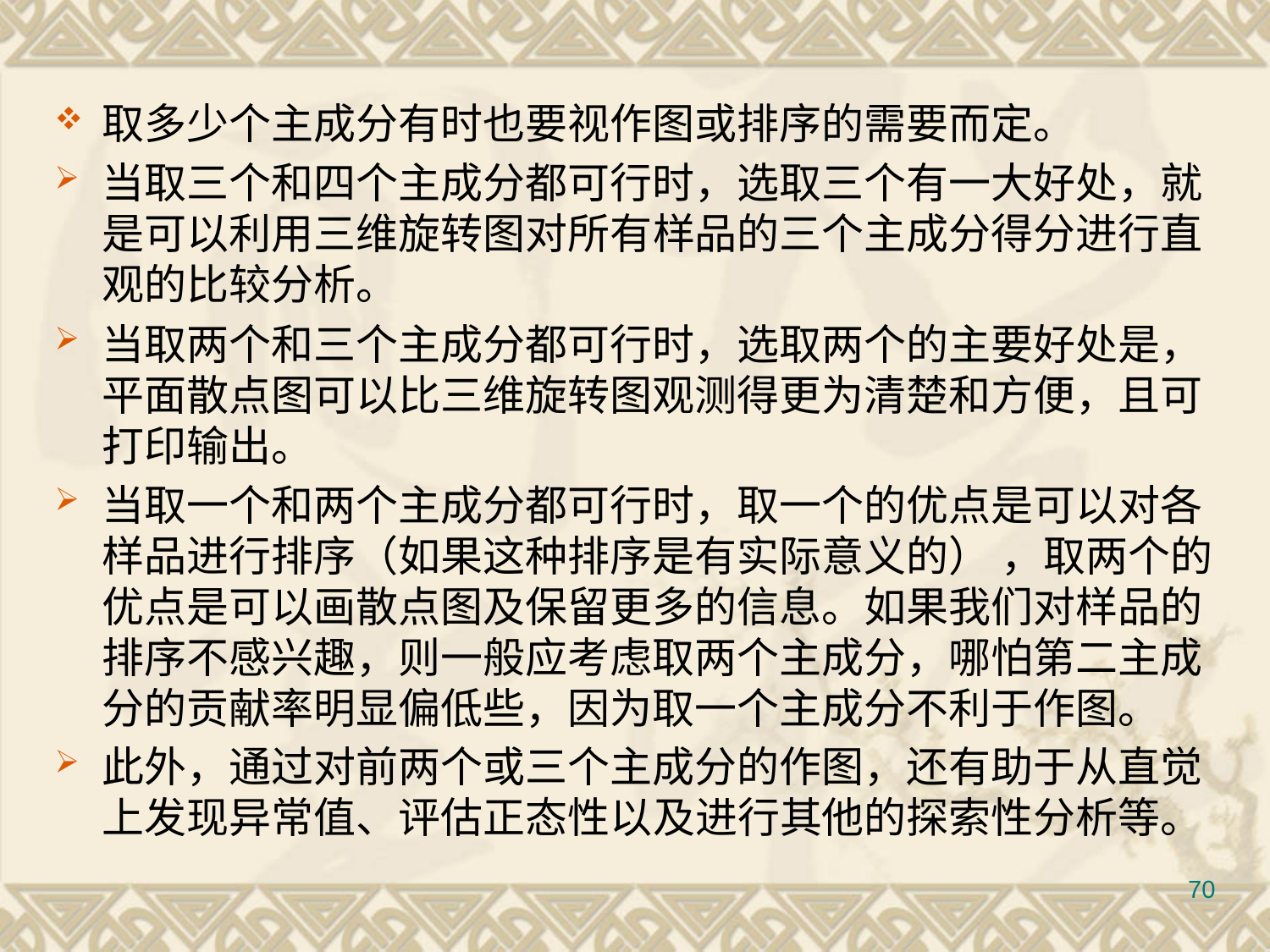

#
取多少个主成分有时也要视作图或排序的需要而定。
当取三个和四个主成分都可行时，选取三个有一大好处，就是可以利用三维旋转图对所有样品的三个主成分得分进行直观的比较分析。
当取两个和三个主成分都可行时，选取两个的主要好处是，平面散点图可以比三维旋转图观测得更为清楚和方便，且可打印输出。
当取一个和两个主成分都可行时，取一个的优点是可以对各样品进行排序（如果这种排序是有实际意义的） ，取两个的优点是可以画散点图及保留更多的信息。如果我们对样品的排序不感兴趣，则一般应考虑取两个主成分，哪怕第二主成分的贡献率明显偏低些，因为取一个主成分不利于作图。
此外，通过对前两个或三个主成分的作图，还有助于从直觉上发现异常值、评估正态性以及进行其他的探索性分析等。
70